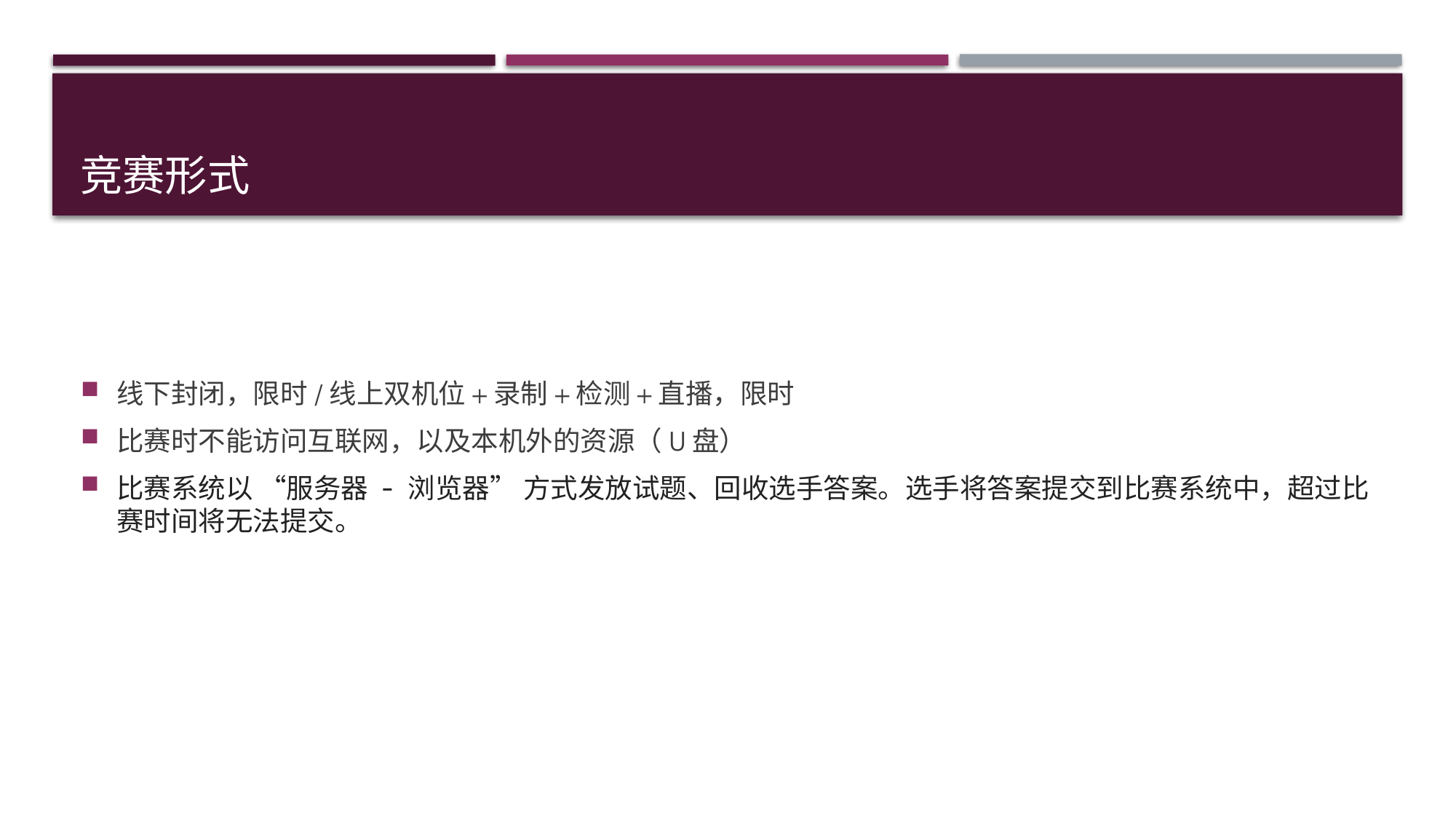

# 竞赛形式
线下封闭，限时/线上双机位+录制+检测+直播，限时
比赛时不能访问互联网，以及本机外的资源（U盘）
比赛系统以 “服务器 - 浏览器” 方式发放试题、回收选手答案。选手将答案提交到比赛系统中，超过比赛时间将无法提交。